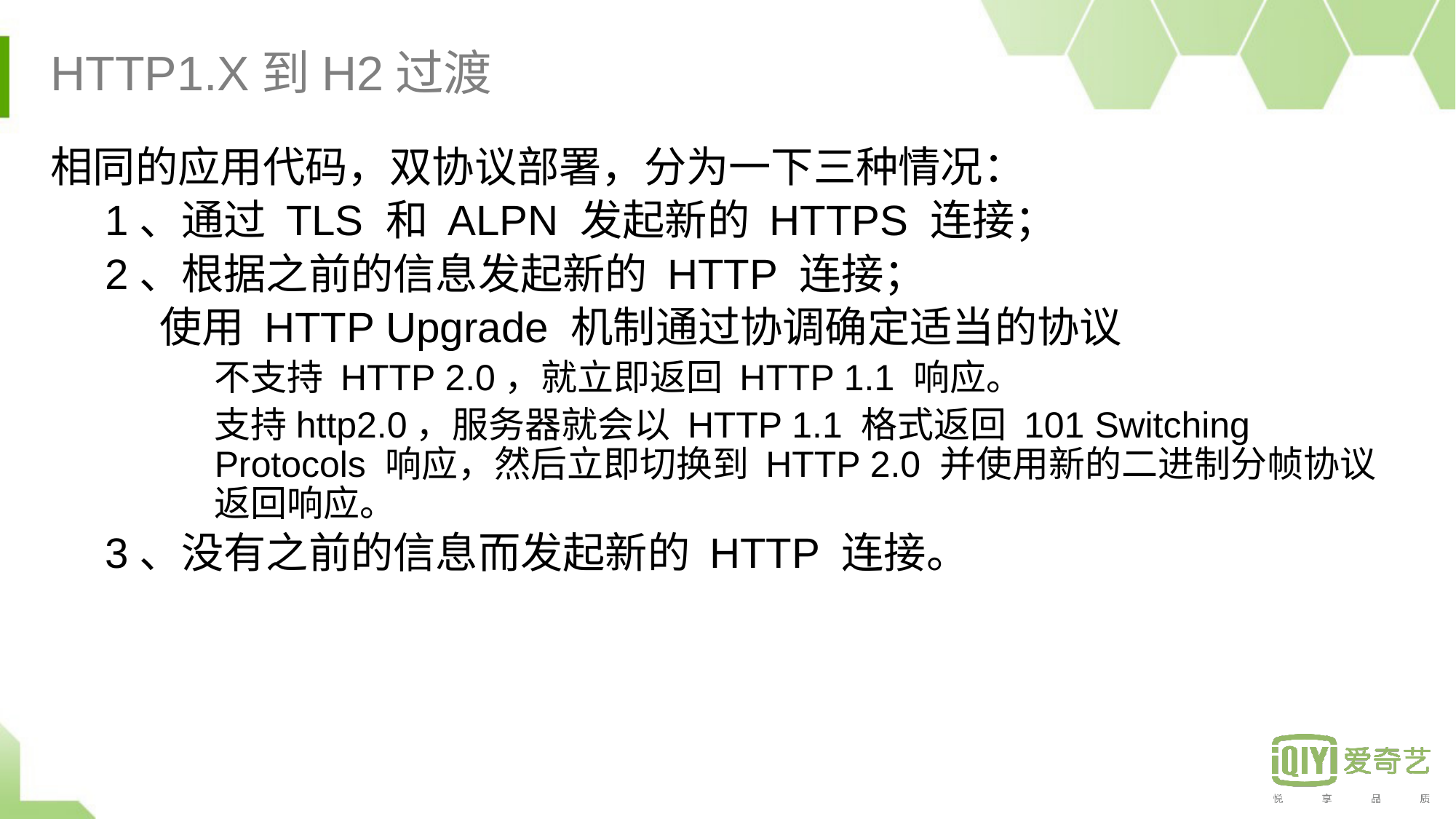

# http1.x到h2过渡
相同的应用代码，双协议部署，分为一下三种情况：
1、通过 TLS 和 ALPN 发起新的 HTTPS 连接；
2、根据之前的信息发起新的 HTTP 连接；
使用 HTTP Upgrade 机制通过协调确定适当的协议
不支持 HTTP 2.0，就立即返回 HTTP 1.1 响应。
支持http2.0，服务器就会以 HTTP 1.1 格式返回 101 Switching Protocols 响应，然后立即切换到 HTTP 2.0 并使用新的二进制分帧协议返回响应。
3、没有之前的信息而发起新的 HTTP 连接。